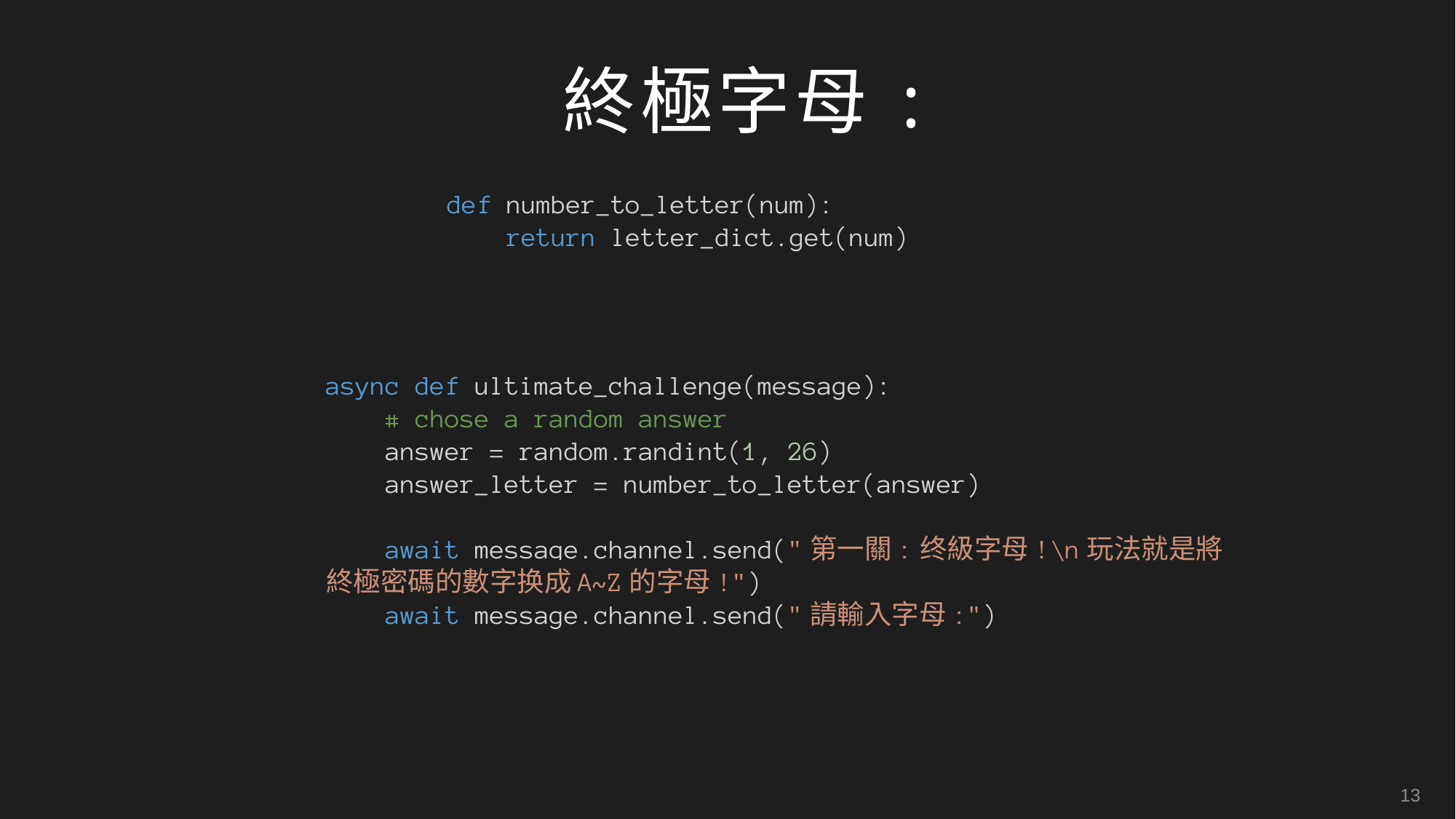

# 終極字母:
def number_to_letter(num):
    return letter_dict.get(num)

async def ultimate_challenge(message):
    # chose a random answer
    answer = random.randint(1, 26)
    answer_letter = number_to_letter(answer)
    await message.channel.send("第一關:终級字母!\n玩法就是將終極密碼的數字换成A~Z的字母!")
    await message.channel.send("請輸入字母:")

13